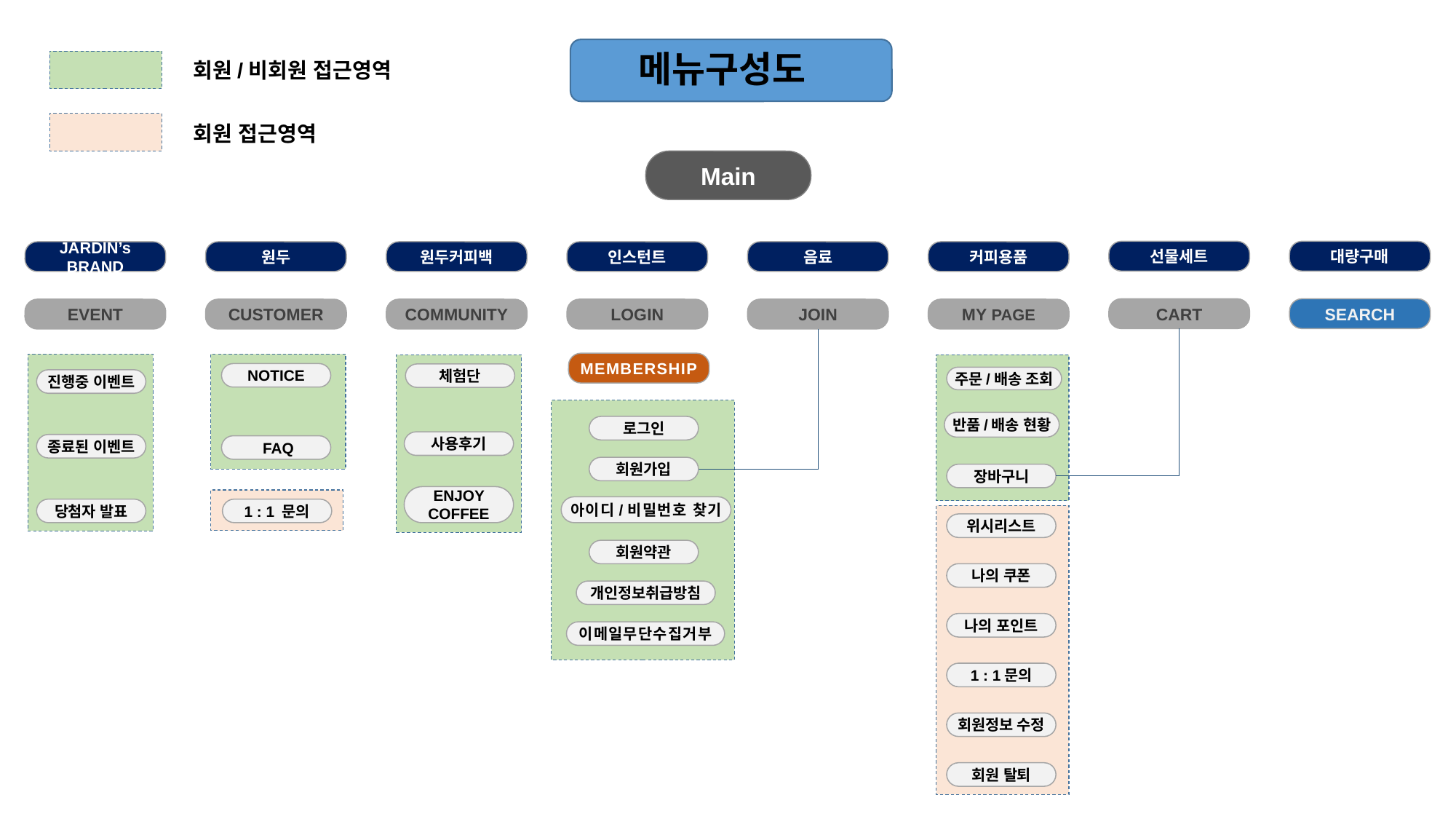

메뉴구성도

 회원/비회원 접근영역

 회원 접근영역
Main
선물세트
대량구매
JARDIN’s BRAND
원두
원두커피백
인스턴트
음료
커피용품
CART
SEARCH
EVENT
CUSTOMER
COMMUNITY
LOGIN
JOIN
MY PAGE
MEMBERSHIP

NOTICE
 FAQ
1 : 1 문의

주문/배송 조회
반품/배송 현황
장바구니
위시리스트
나의 쿠폰
나의 포인트
1 : 1문의
회원정보 수정
회원 탈퇴
체험단
사용후기
ENJOY COFFEE
진행중 이벤트

로그인
종료된 이벤트
회원가입

아이디/비밀번호 찾기
당첨자 발표

회원약관
개인정보취급방침
이메일무단수집거부